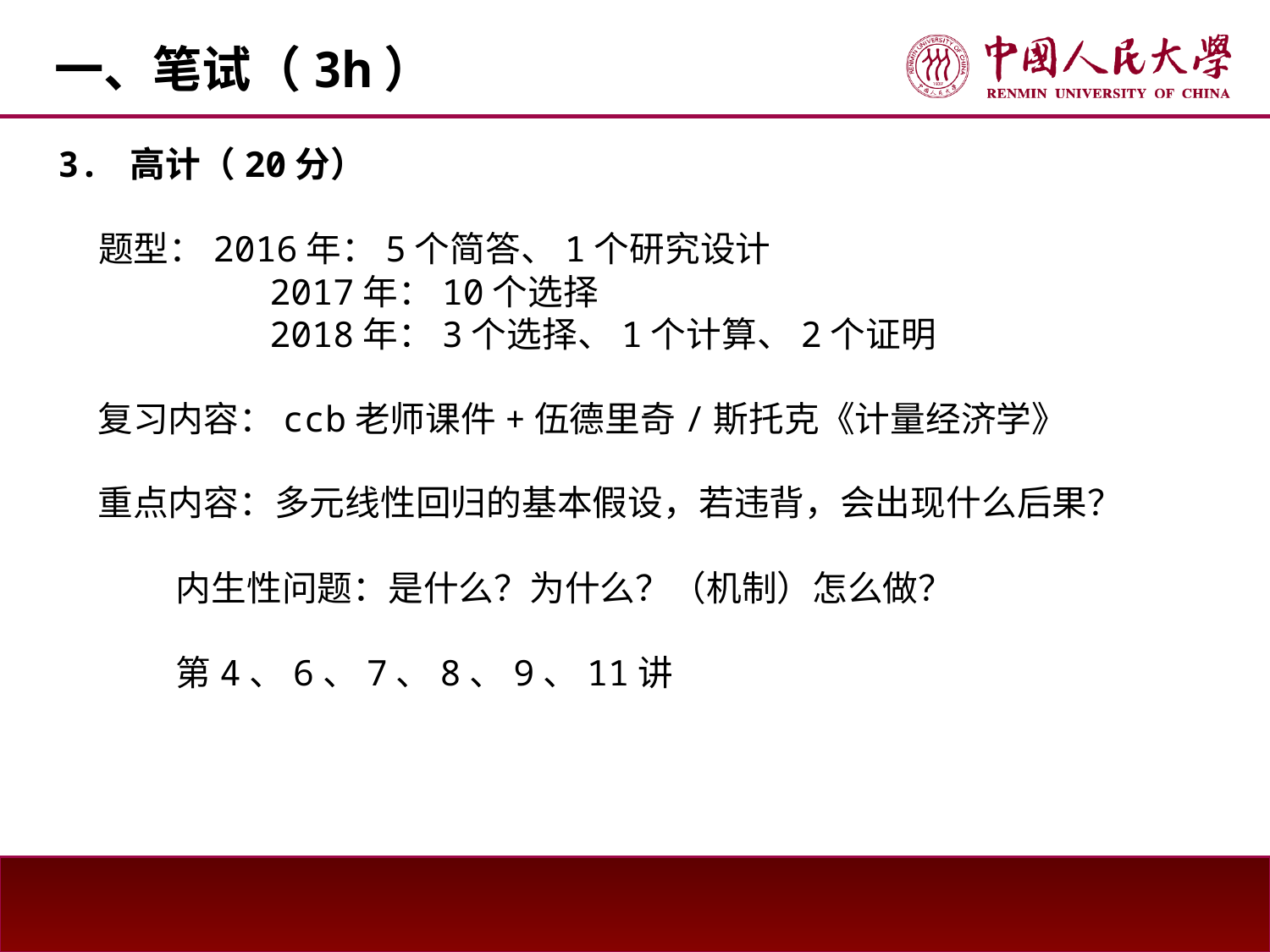

一、笔试（3h）
3. 高计（20分）

    题型：2016年：5个简答、1个研究设计
          2017年：10个选择
          2018年：3个选择、1个计算、2个证明

    复习内容：ccb老师课件+伍德里奇/斯托克《计量经济学》

    重点内容：多元线性回归的基本假设，若违背，会出现什么后果？

              内生性问题：是什么？为什么？（机制）怎么做？

              第4、6、7、8、9、11讲